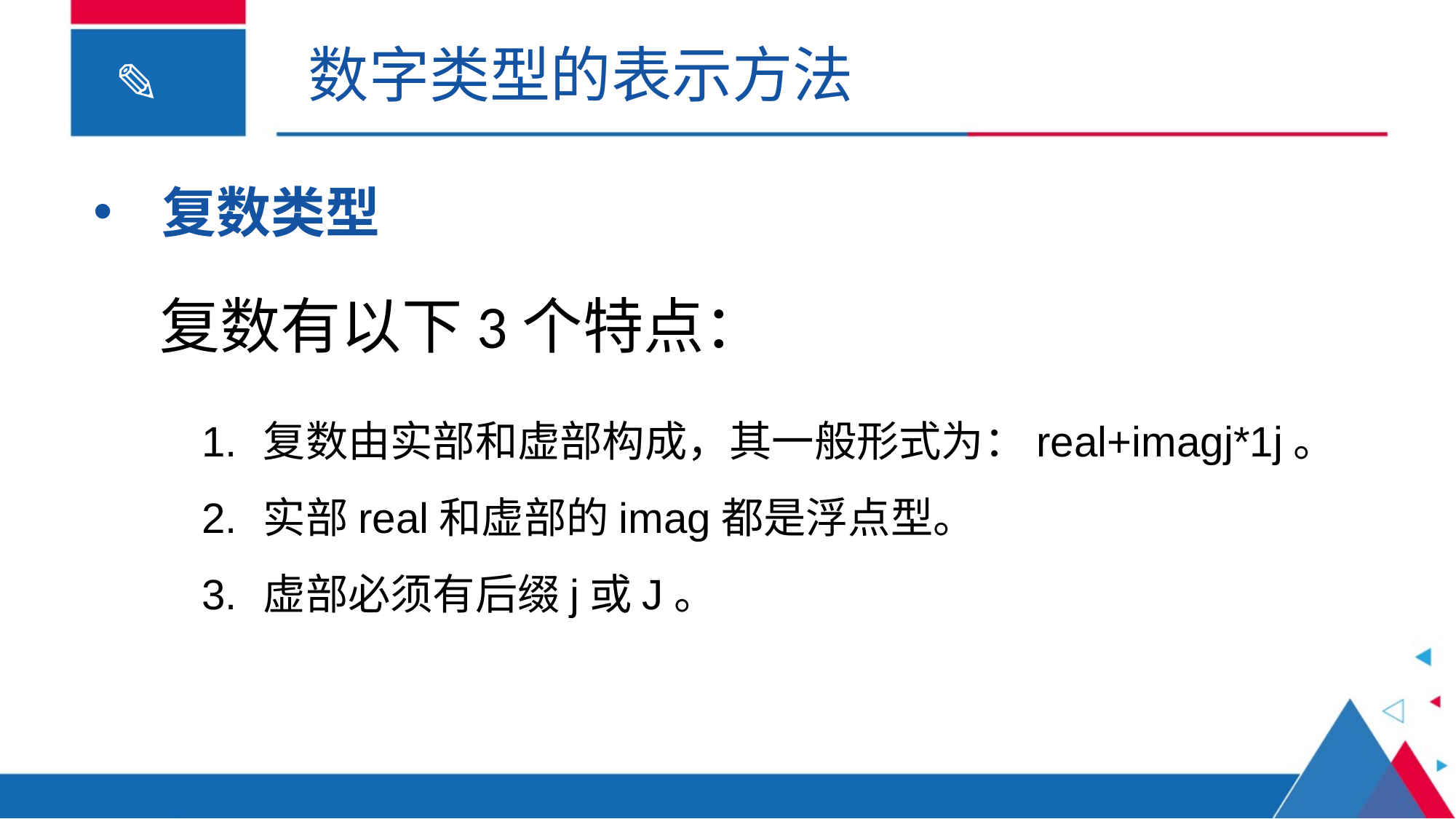

数字类型的表示方法
复数类型
复数有以下3个特点：
复数由实部和虚部构成，其一般形式为：real+imagj*1j。
实部real和虚部的imag都是浮点型。
虚部必须有后缀j或J。